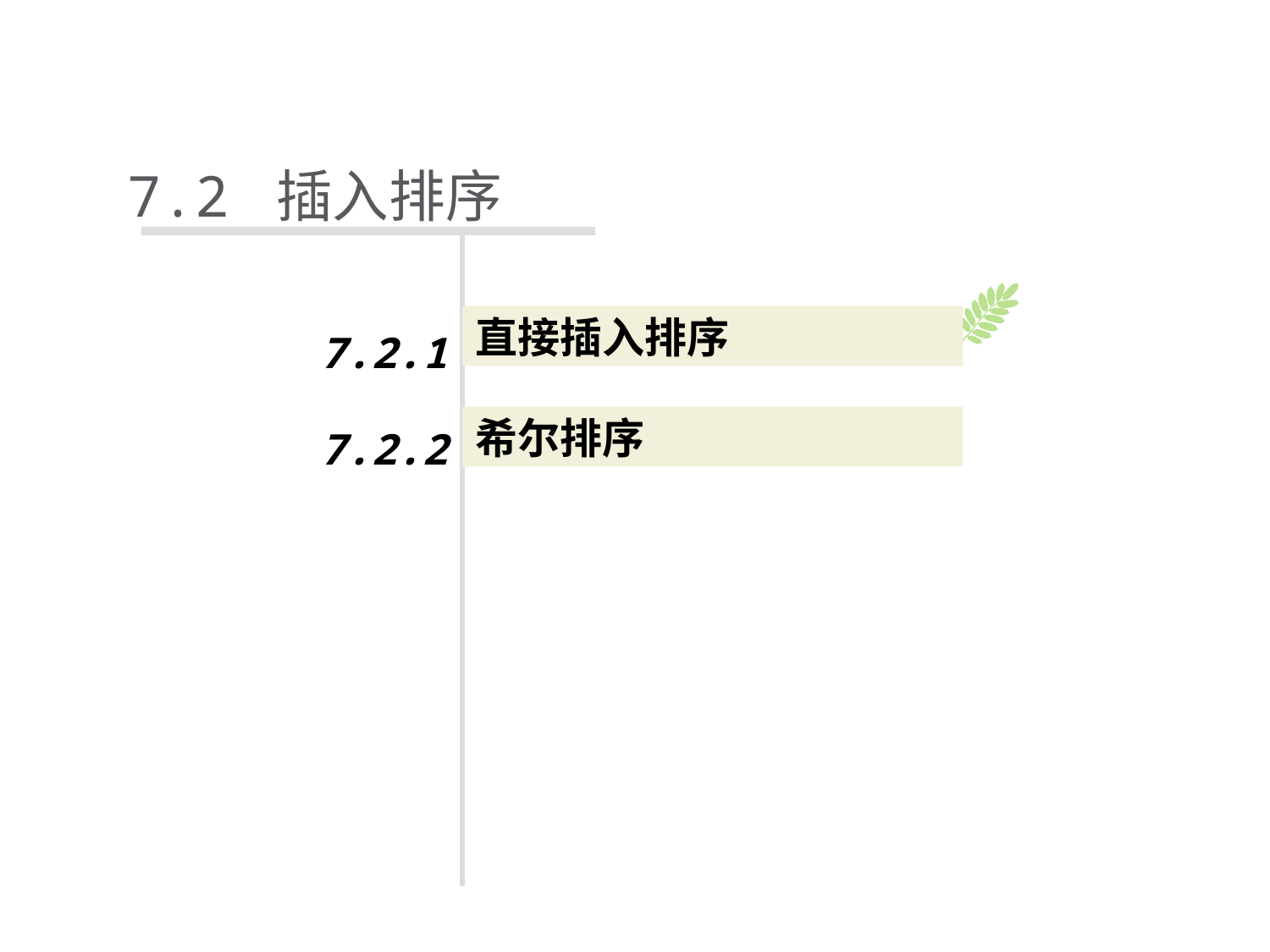

#
7.2 插入排序

直接插入排序
7.2.1
7.2.2
希尔排序